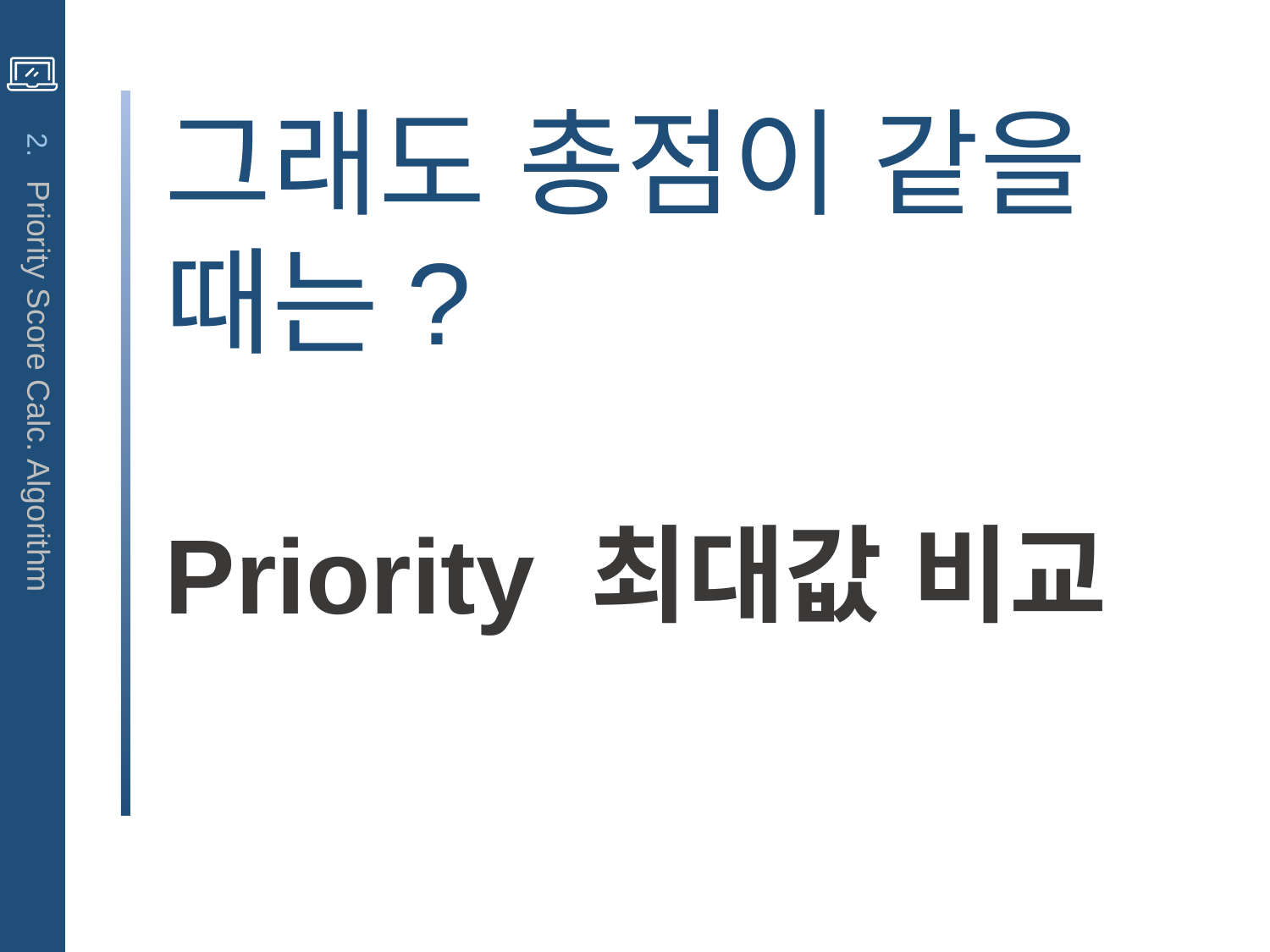

그래도 총점이 같을 때는?

Priority 최대값 비교

2.   Priority Score Calc. Algorithm